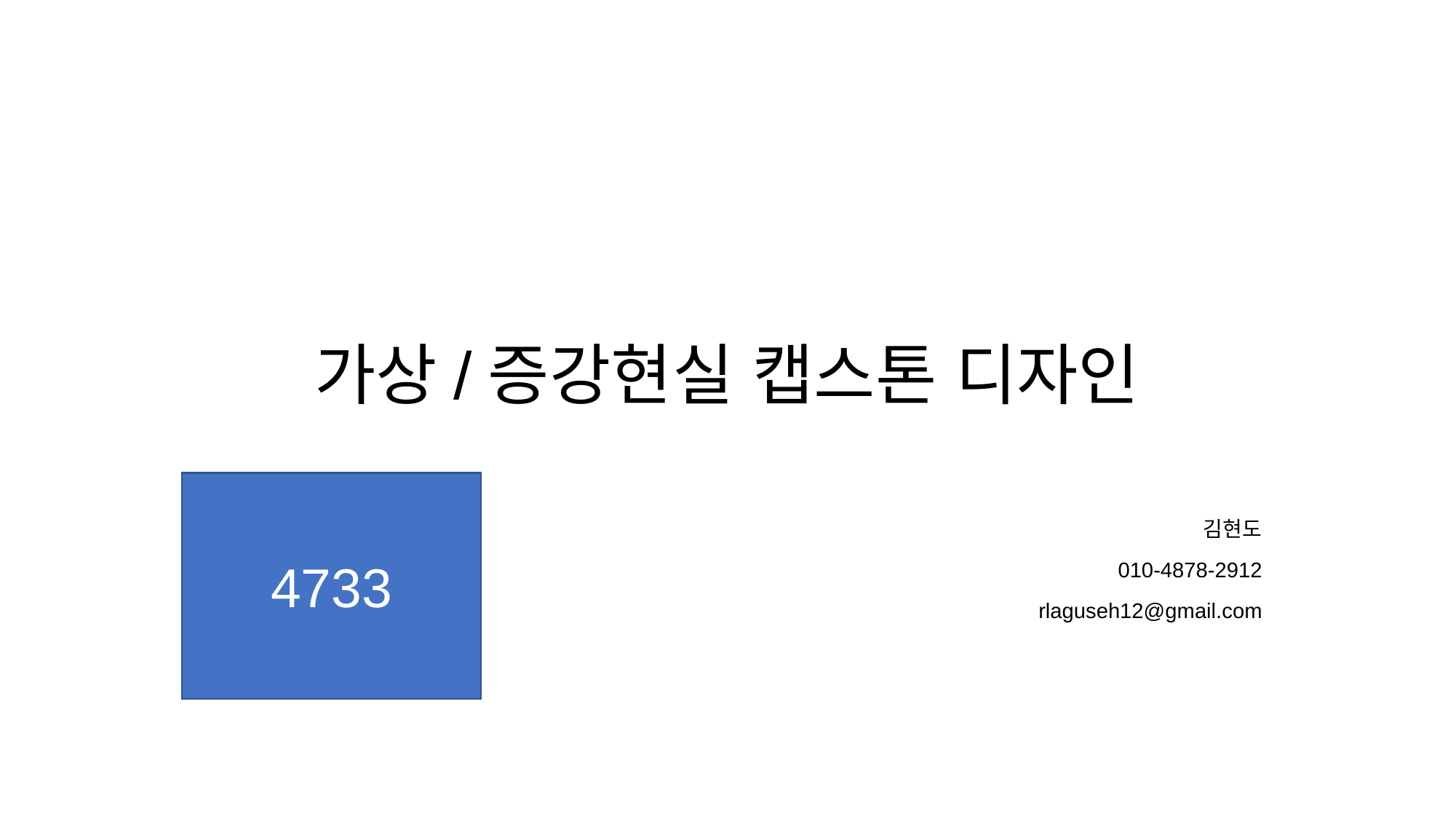

# 가상/증강현실 캡스톤 디자인
김현도
010-4878-2912
rlaguseh12@gmail.com
4733